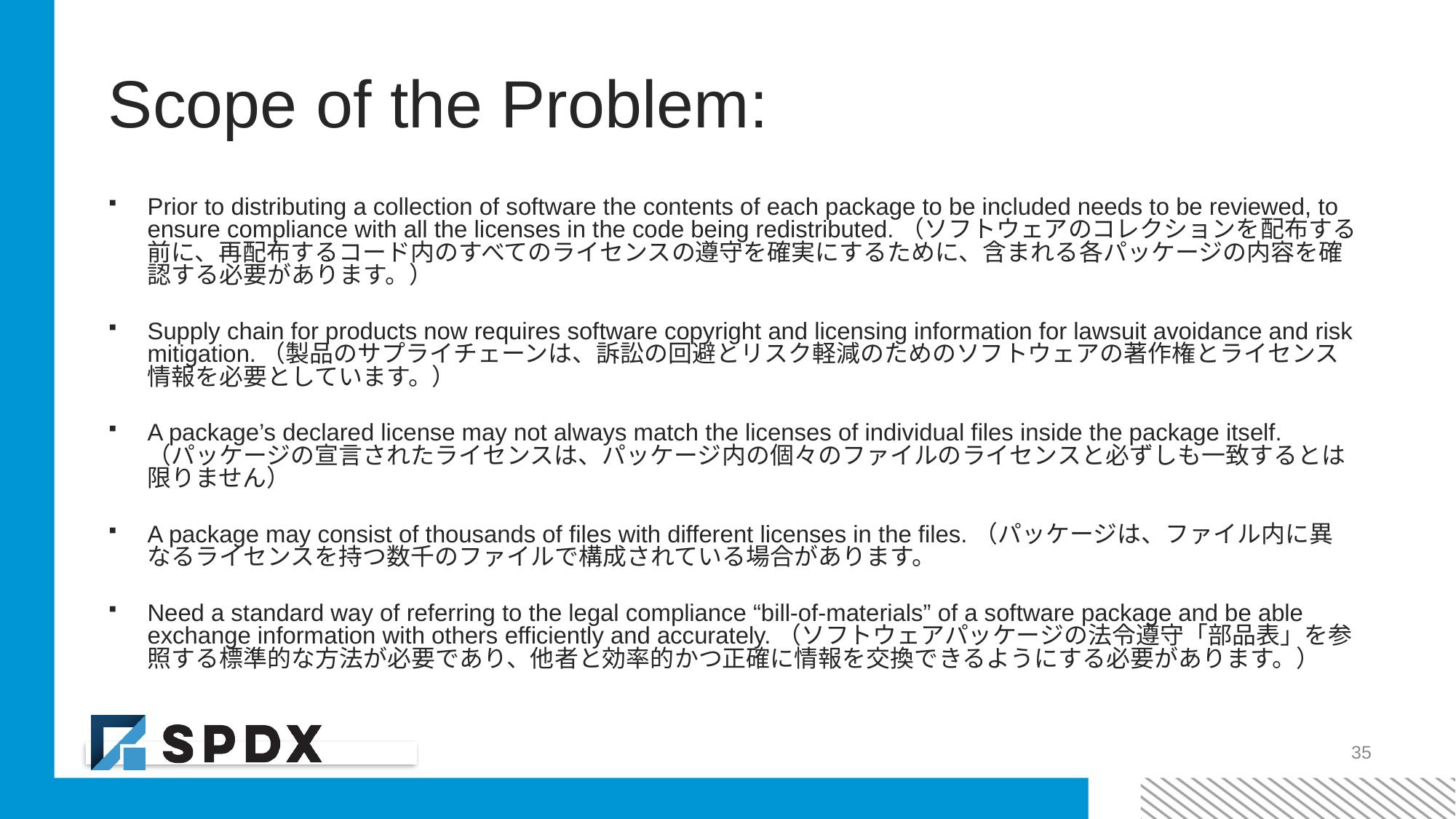

# Scope of the Problem:
Prior to distributing a collection of software the contents of each package to be included needs to be reviewed, to ensure compliance with all the licenses in the code being redistributed.（ソフトウェアのコレクションを配布する前に、再配布するコード内のすべてのライセンスの遵守を確実にするために、含まれる各パッケージの内容を確認する必要があります。）

Supply chain for products now requires software copyright and licensing information for lawsuit avoidance and risk mitigation.（製品のサプライチェーンは、訴訟の回避とリスク軽減のためのソフトウェアの著作権とライセンス情報を必要としています。）

A package’s declared license may not always match the licenses of individual files inside the package itself.（パッケージの宣言されたライセンスは、パッケージ内の個々のファイルのライセンスと必ずしも一致するとは限りません）

A package may consist of thousands of files with different licenses in the files.（パッケージは、ファイル内に異なるライセンスを持つ数千のファイルで構成されている場合があります。

Need a standard way of referring to the legal compliance “bill-of-materials” of a software package and be able exchange information with others efficiently and accurately.（ソフトウェアパッケージの法令遵守「部品表」を参照する標準的な方法が必要であり、他者と効率的かつ正確に情報を交換できるようにする必要があります。）
35